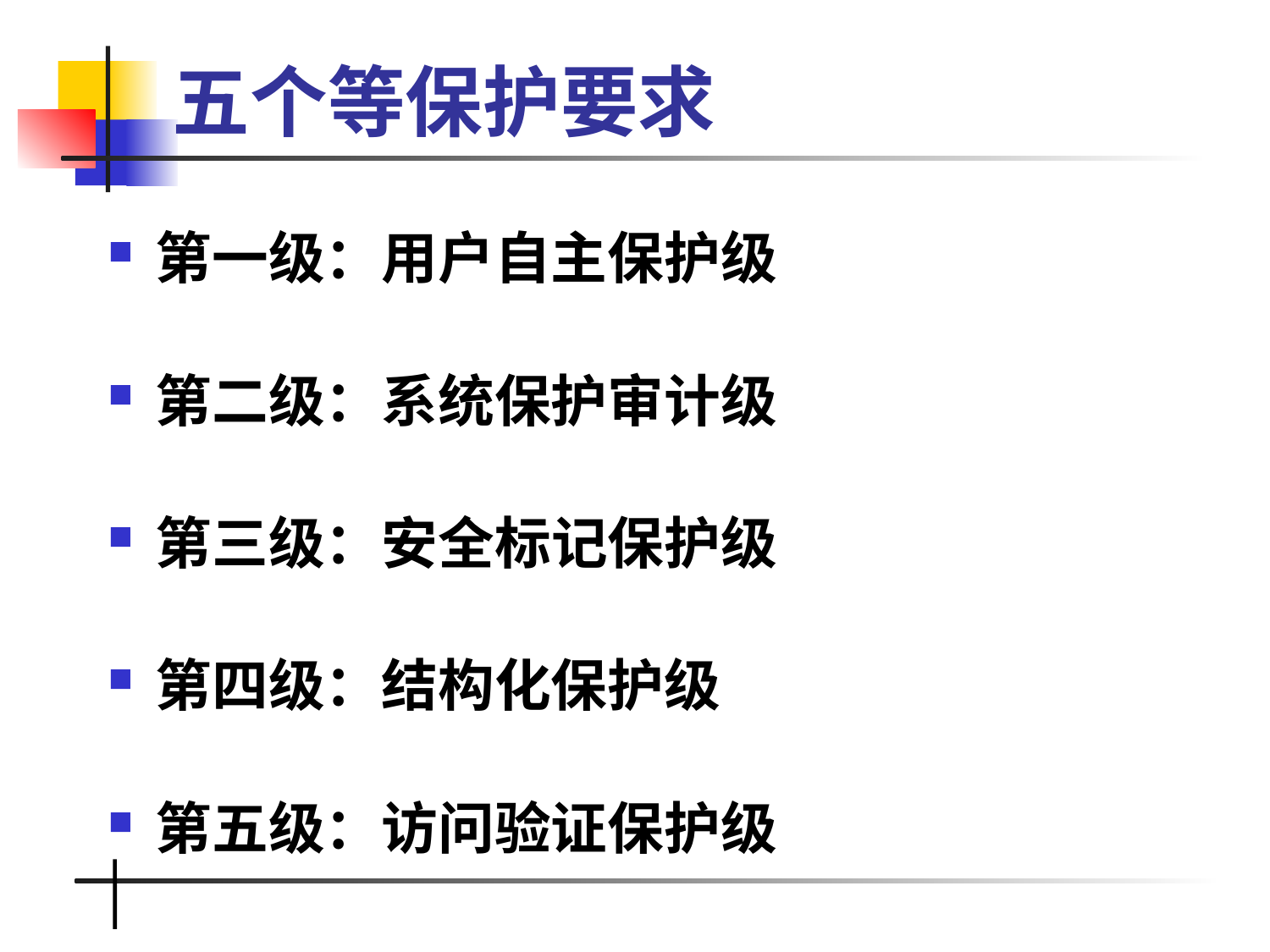

# 五个等保护要求

第一级：用户自主保护级

第二级：系统保护审计级

第三级：安全标记保护级

第四级：结构化保护级

第五级：访问验证保护级